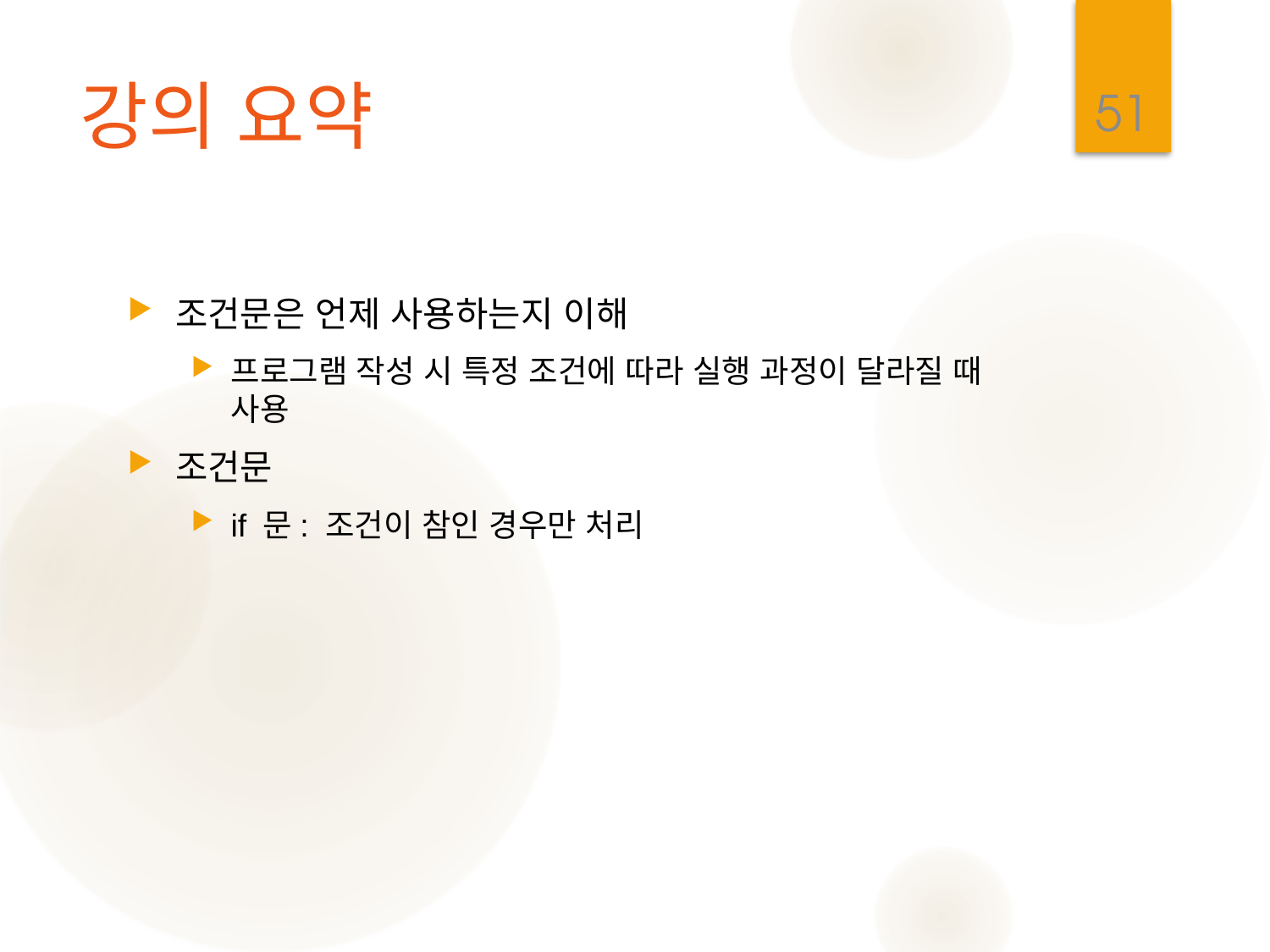

51
# 강의 요약
조건문은 언제 사용하는지 이해
프로그램 작성 시 특정 조건에 따라 실행 과정이 달라질 때 사용
조건문
if 문: 조건이 참인 경우만 처리